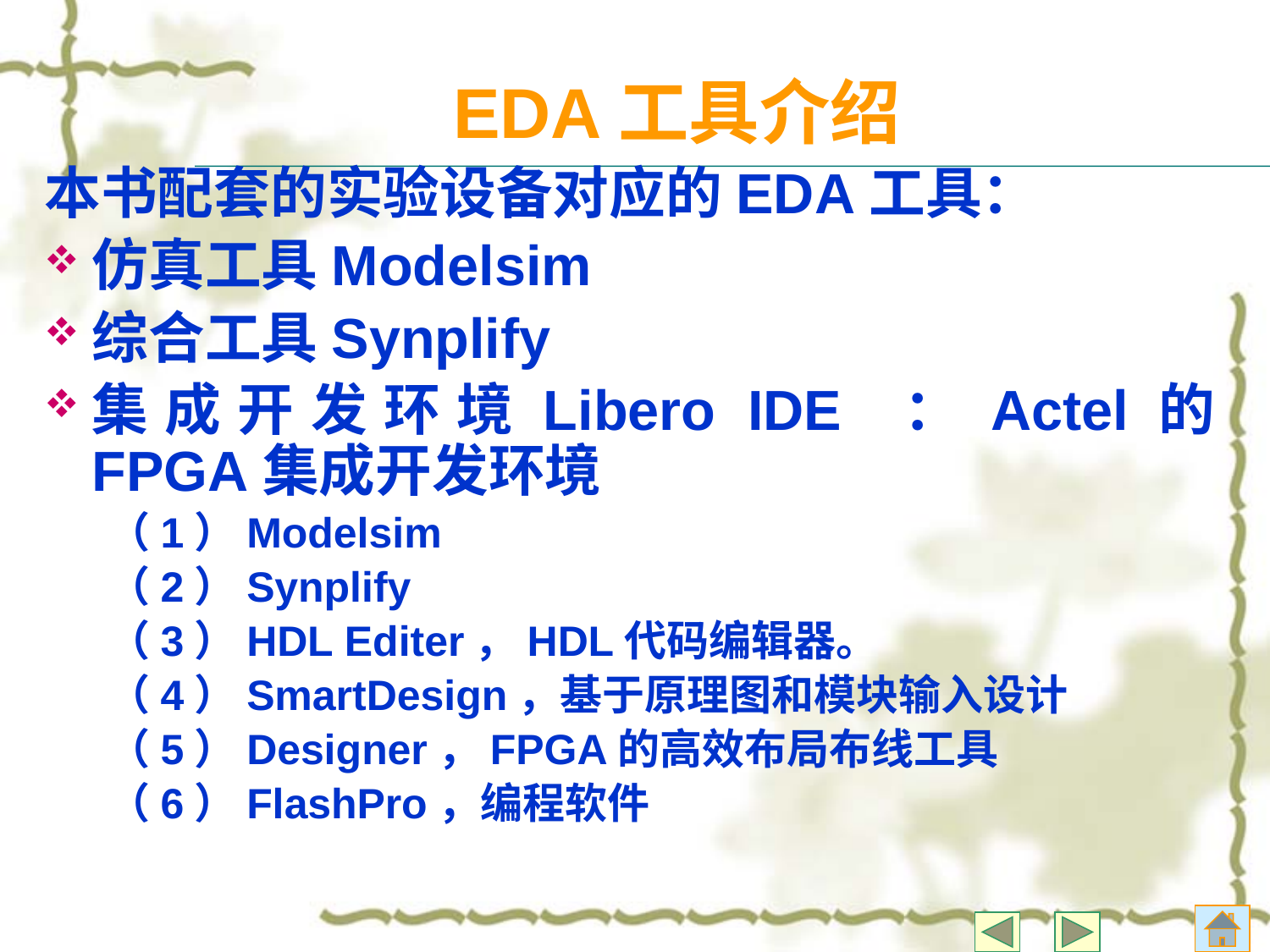

EDA工具介绍
本书配套的实验设备对应的EDA工具：
仿真工具Modelsim
综合工具Synplify
集成开发环境Libero IDE ：Actel的 FPGA集成开发环境
（1）Modelsim
（2）Synplify
（3）HDL Editer，HDL代码编辑器。
（4）SmartDesign，基于原理图和模块输入设计
（5）Designer，FPGA的高效布局布线工具
（6）FlashPro，编程软件